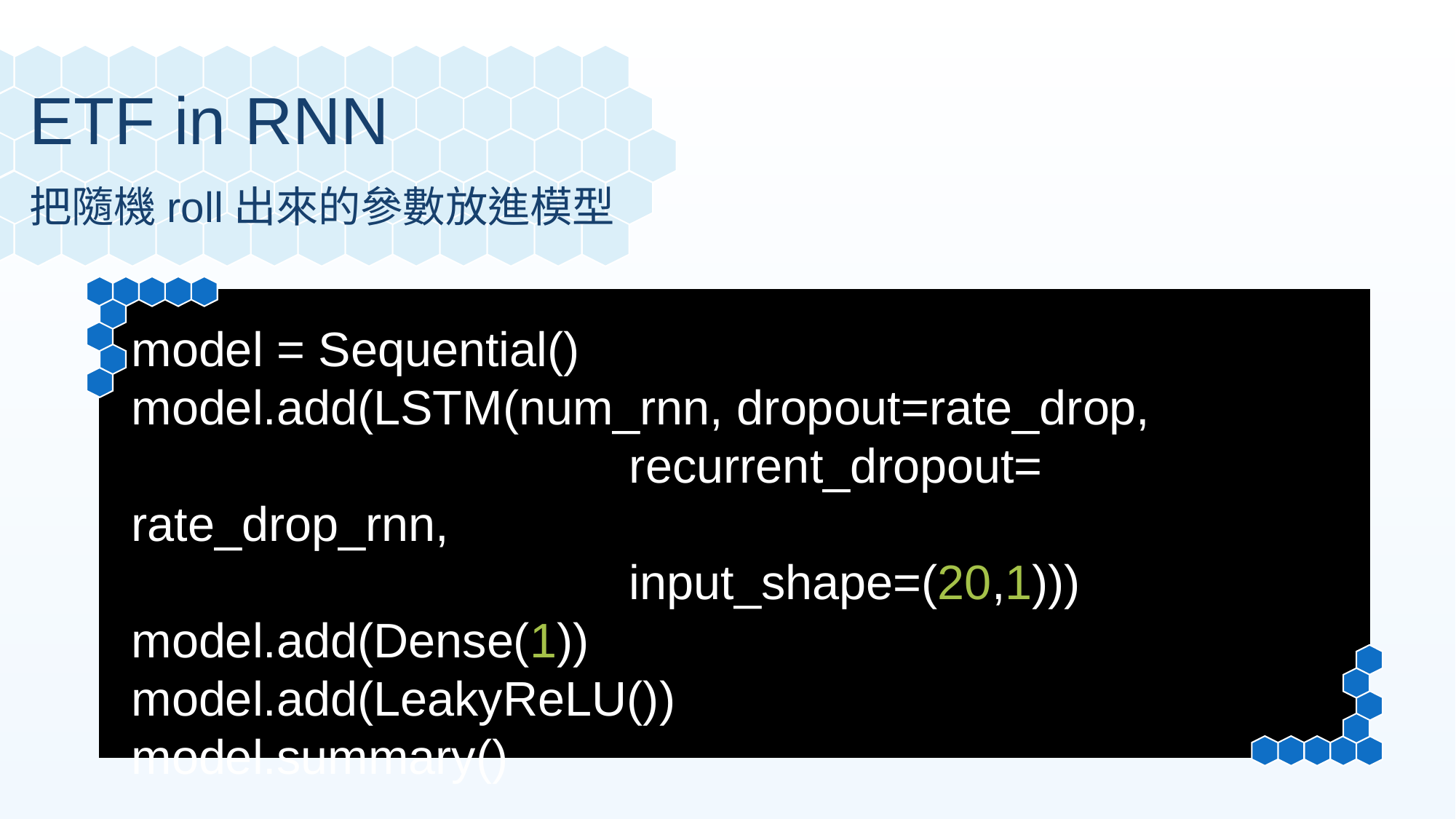

ETF in RNN
把隨機roll出來的參數放進模型

model = Sequential()
model.add(LSTM(num_rnn, dropout=rate_drop,
                                     recurrent_dropout= rate_drop_rnn,
                                     input_shape=(20,1)))
model.add(Dense(1))
model.add(LeakyReLU())
model.summary()